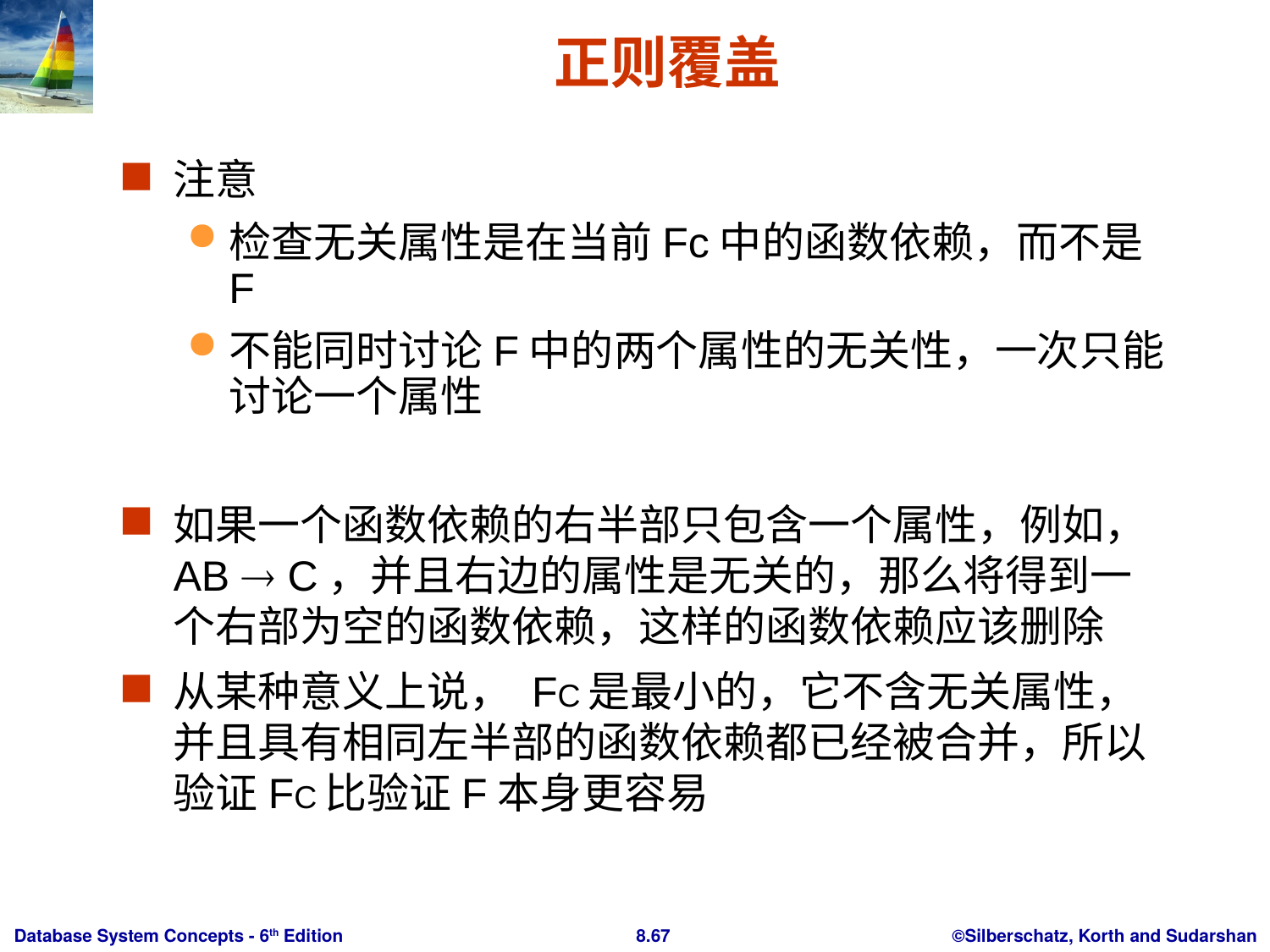

# 正则覆盖
注意
检查无关属性是在当前Fc中的函数依赖，而不是F
不能同时讨论F中的两个属性的无关性，一次只能讨论一个属性

如果一个函数依赖的右半部只包含一个属性，例如， AB → C，并且右边的属性是无关的，那么将得到一个右部为空的函数依赖，这样的函数依赖应该删除
从某种意义上说， FC是最小的，它不含无关属性，并且具有相同左半部的函数依赖都已经被合并，所以验证FC比验证F本身更容易